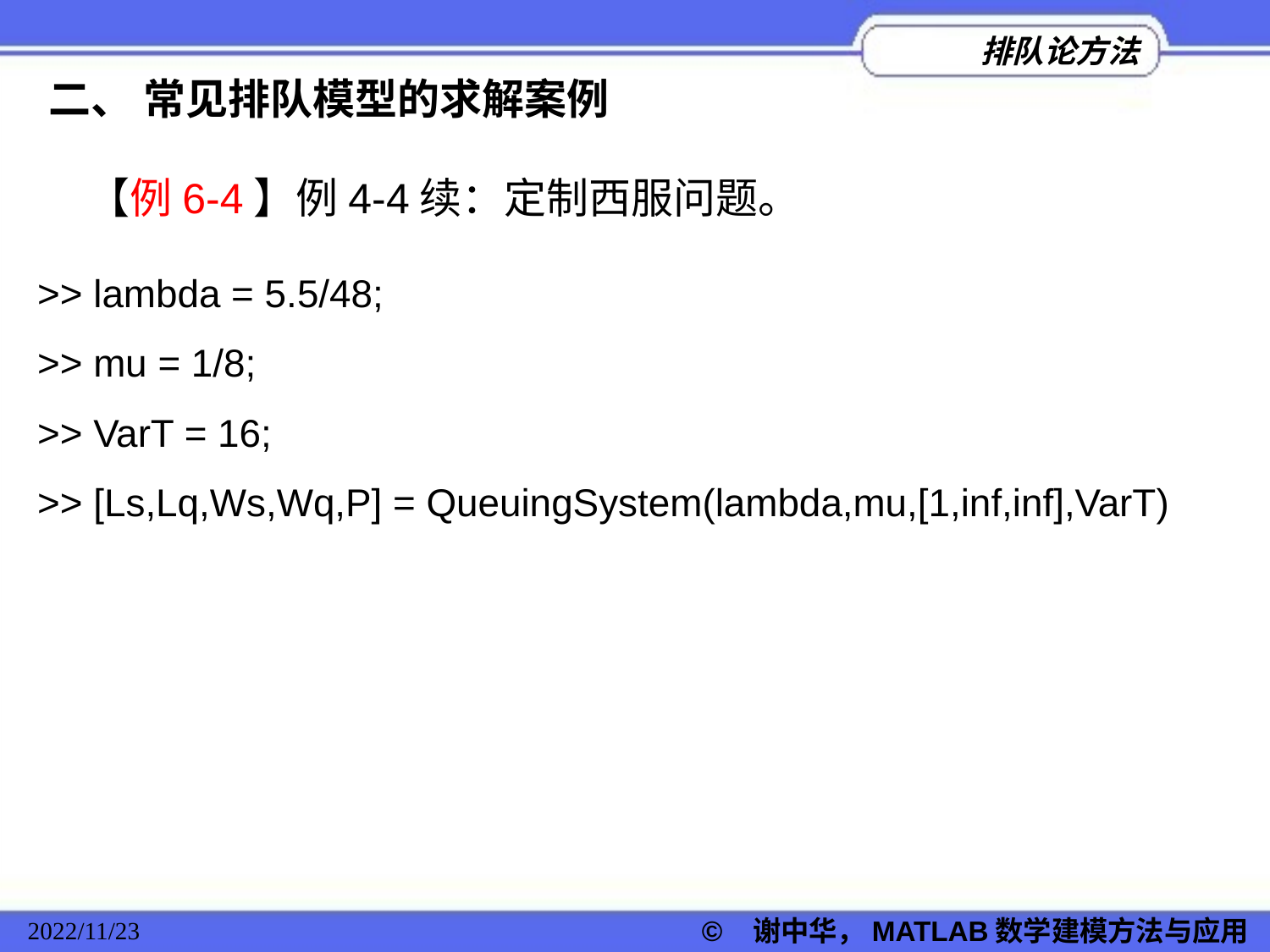

二、 常见排队模型的求解案例
【例6-4】例4-4续：定制西服问题。
>> lambda = 5.5/48;
>> mu = 1/8;
>> VarT = 16;
>> [Ls,Lq,Ws,Wq,P] = QueuingSystem(lambda,mu,[1,inf,inf],VarT)
2022/11/23
©   谢中华，MATLAB数学建模方法与应用